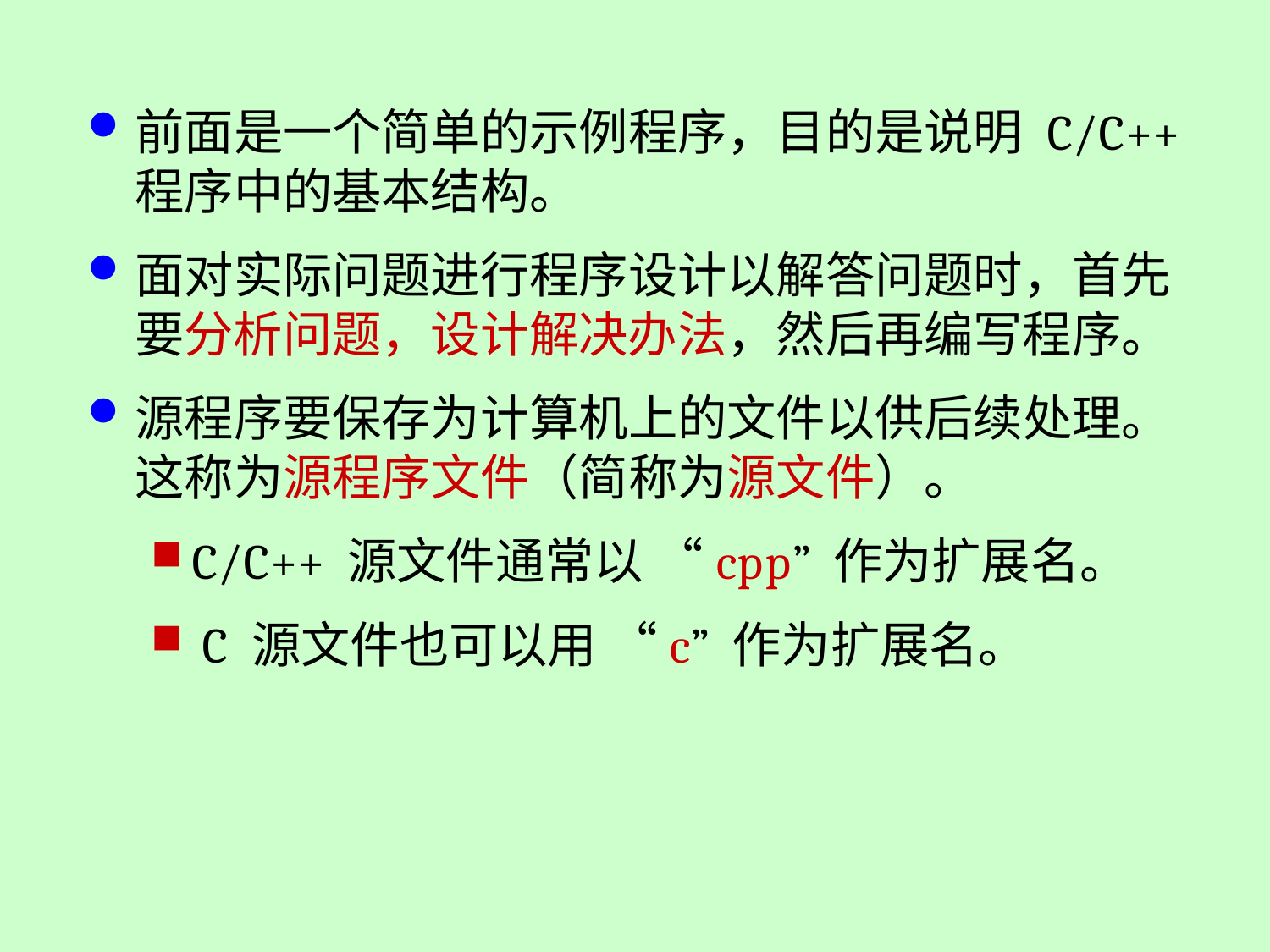

前面是一个简单的示例程序，目的是说明 C/C++ 程序中的基本结构。
面对实际问题进行程序设计以解答问题时，首先要分析问题，设计解决办法，然后再编写程序。
源程序要保存为计算机上的文件以供后续处理。这称为源程序文件（简称为源文件）。
C/C++ 源文件通常以 “cpp” 作为扩展名。
 C 源文件也可以用 “c” 作为扩展名。
52